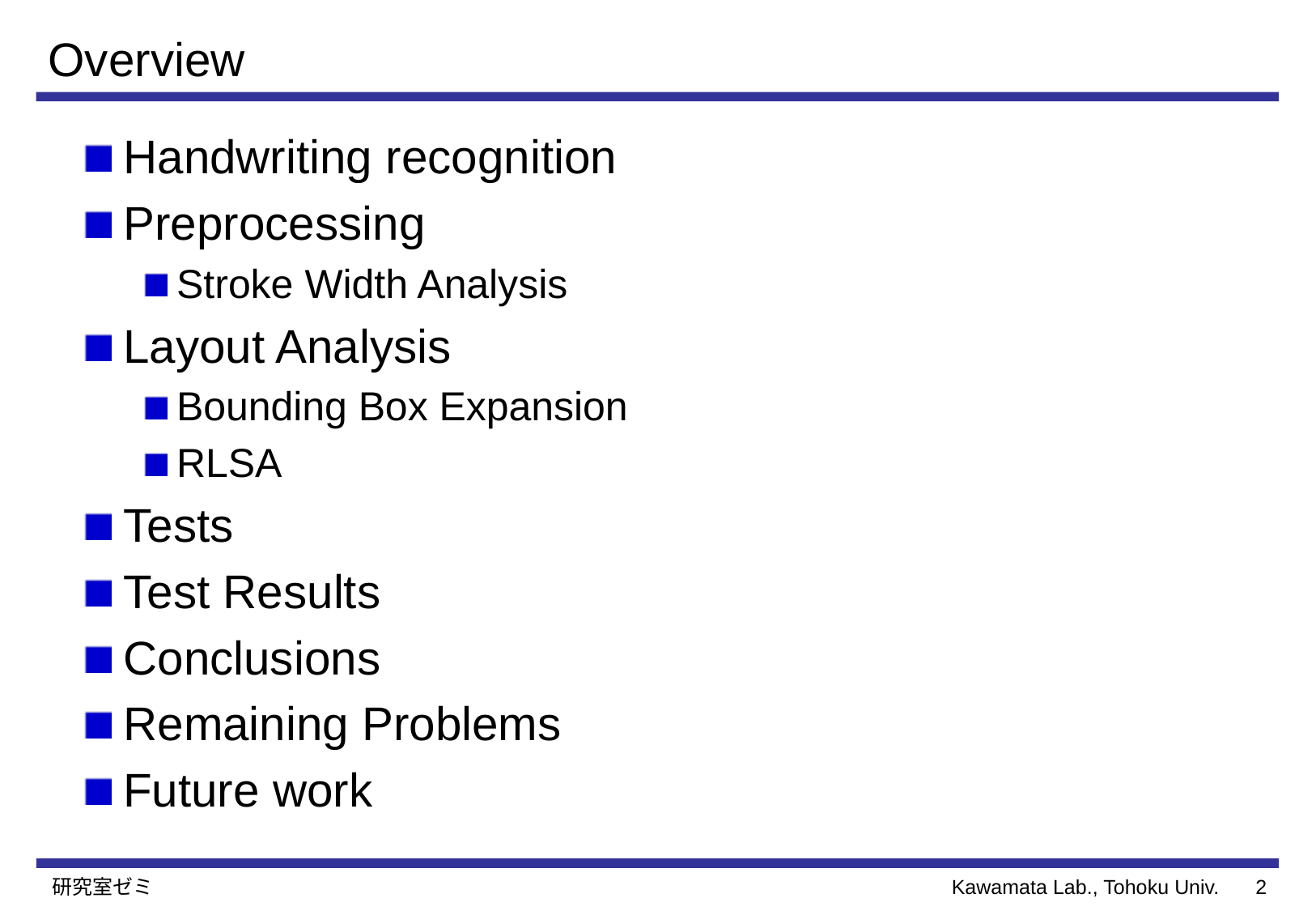

# Overview
Handwriting recognition
Preprocessing
Stroke Width Analysis
Layout Analysis
Bounding Box Expansion
RLSA
Tests
Test Results
Conclusions
Remaining Problems
Future work
研究室ゼミ
2